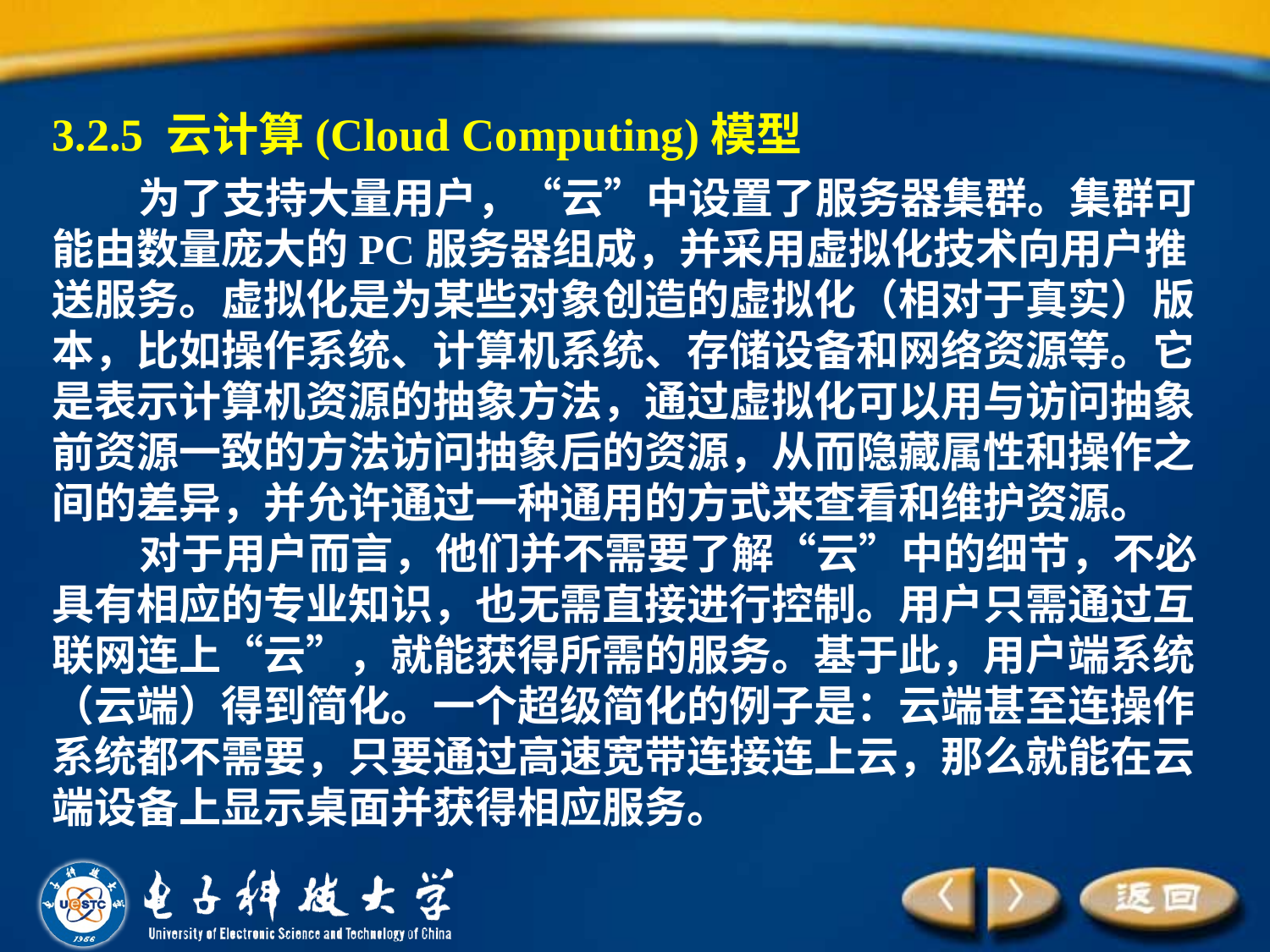

3.2.5 云计算(Cloud Computing)模型
        为了支持大量用户，“云”中设置了服务器集群。集群可能由数量庞大的PC服务器组成，并采用虚拟化技术向用户推送服务。虚拟化是为某些对象创造的虚拟化（相对于真实）版本，比如操作系统、计算机系统、存储设备和网络资源等。它是表示计算机资源的抽象方法，通过虚拟化可以用与访问抽象前资源一致的方法访问抽象后的资源，从而隐藏属性和操作之间的差异，并允许通过一种通用的方式来查看和维护资源。
对于用户而言，他们并不需要了解“云”中的细节，不必具有相应的专业知识，也无需直接进行控制。用户只需通过互联网连上“云”，就能获得所需的服务。基于此，用户端系统（云端）得到简化。一个超级简化的例子是：云端甚至连操作系统都不需要，只要通过高速宽带连接连上云，那么就能在云端设备上显示桌面并获得相应服务。